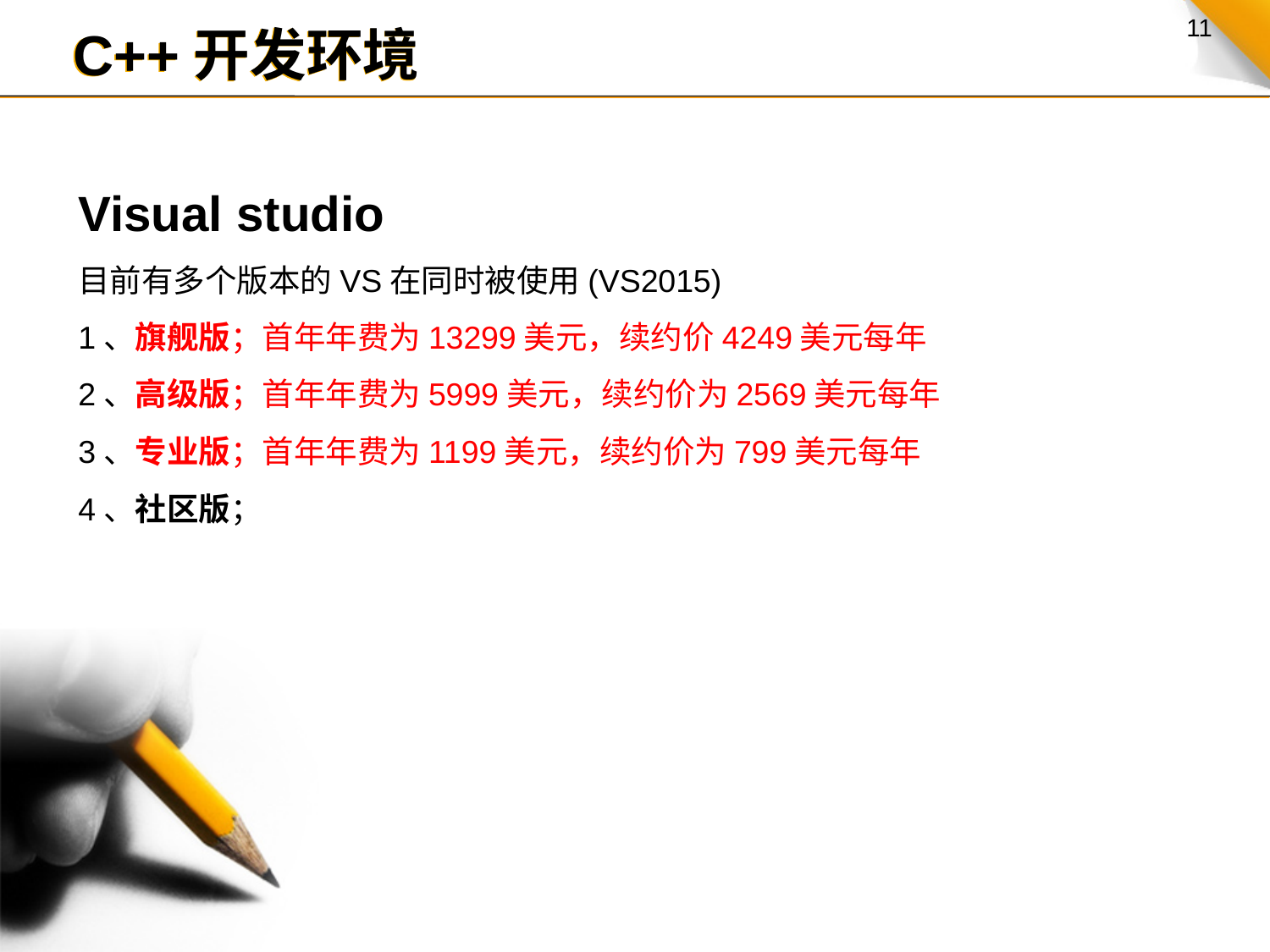

C++开发环境
Visual studio
目前有多个版本的VS在同时被使用(VS2015)
1、旗舰版；首年年费为13299美元，续约价4249美元每年
2、高级版；首年年费为5999美元，续约价为2569美元每年
3、专业版；首年年费为1199美元，续约价为799美元每年
4、社区版；